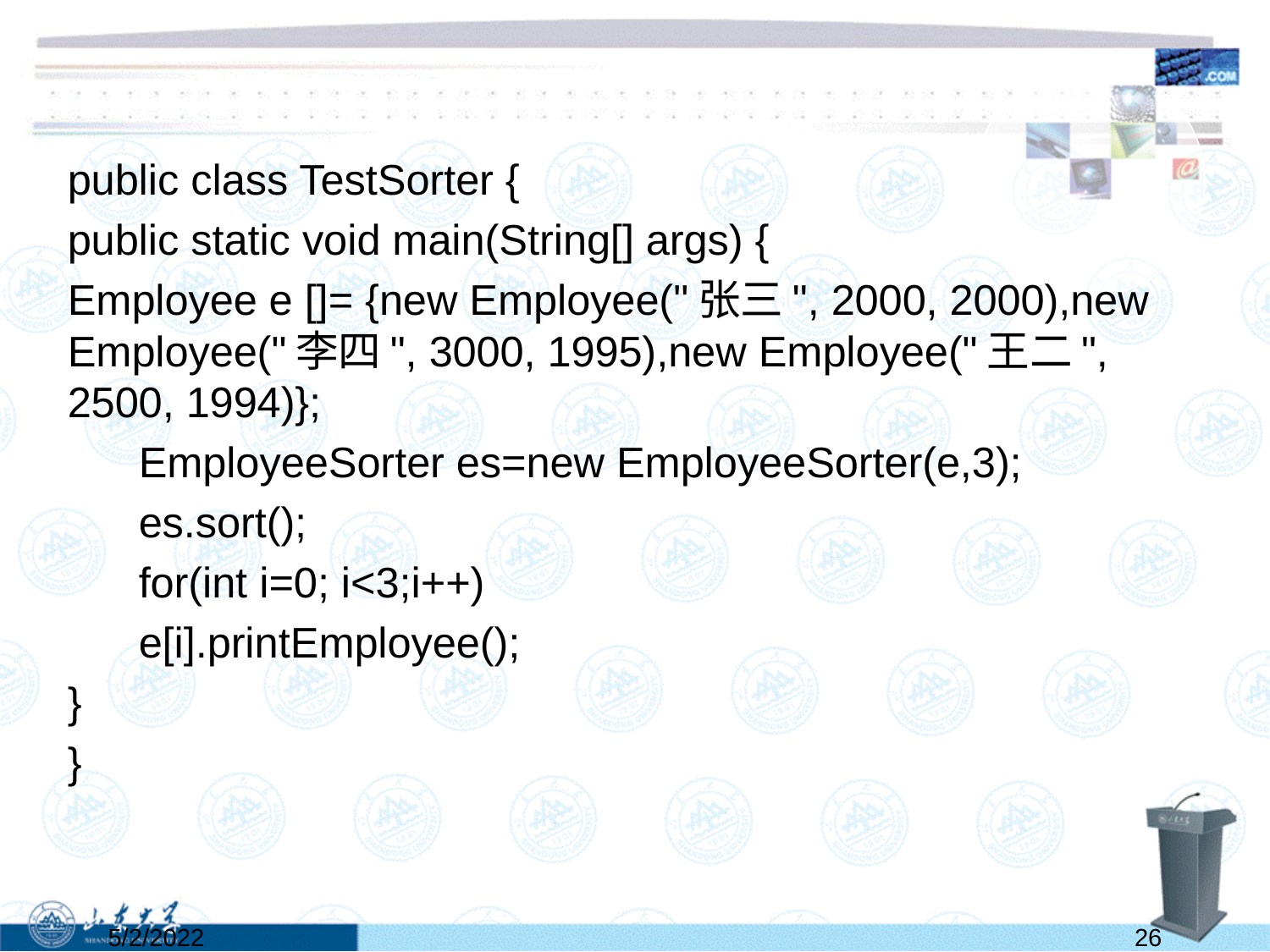

#
public class TestSorter {
public static void main(String[] args) {
Employee e []= {new Employee("张三", 2000, 2000),new Employee("李四", 3000, 1995),new Employee("王二", 2500, 1994)};
      EmployeeSorter es=new EmployeeSorter(e,3);
      es.sort();
      for(int i=0; i<3;i++)
      e[i].printEmployee();
}
}
5/2/2022
26